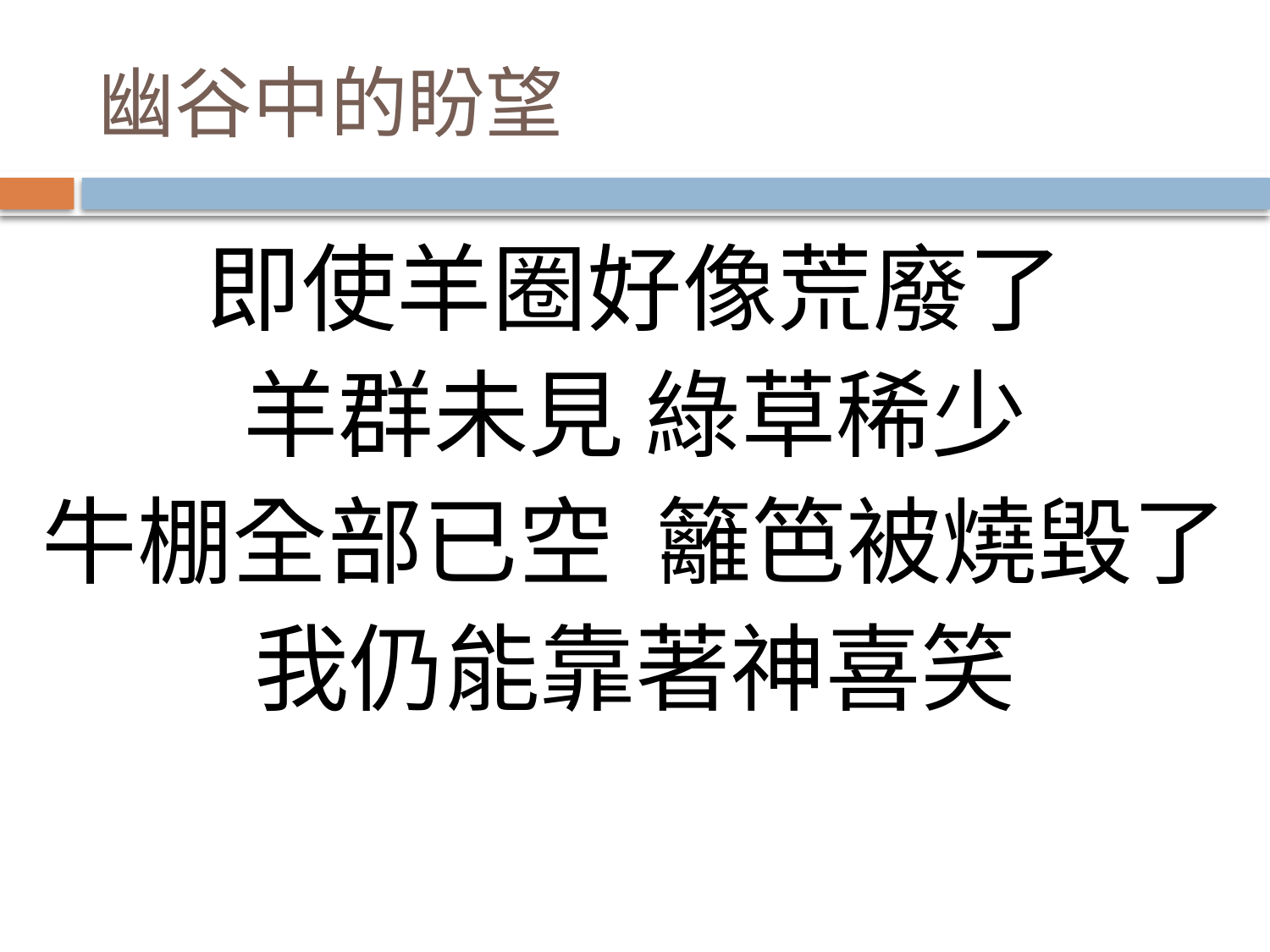

# 幽谷中的盼望
即使羊圈好像荒廢了
羊群未見 綠草稀少
牛棚全部已空  籬笆被燒毀了
我仍能靠著神喜笑